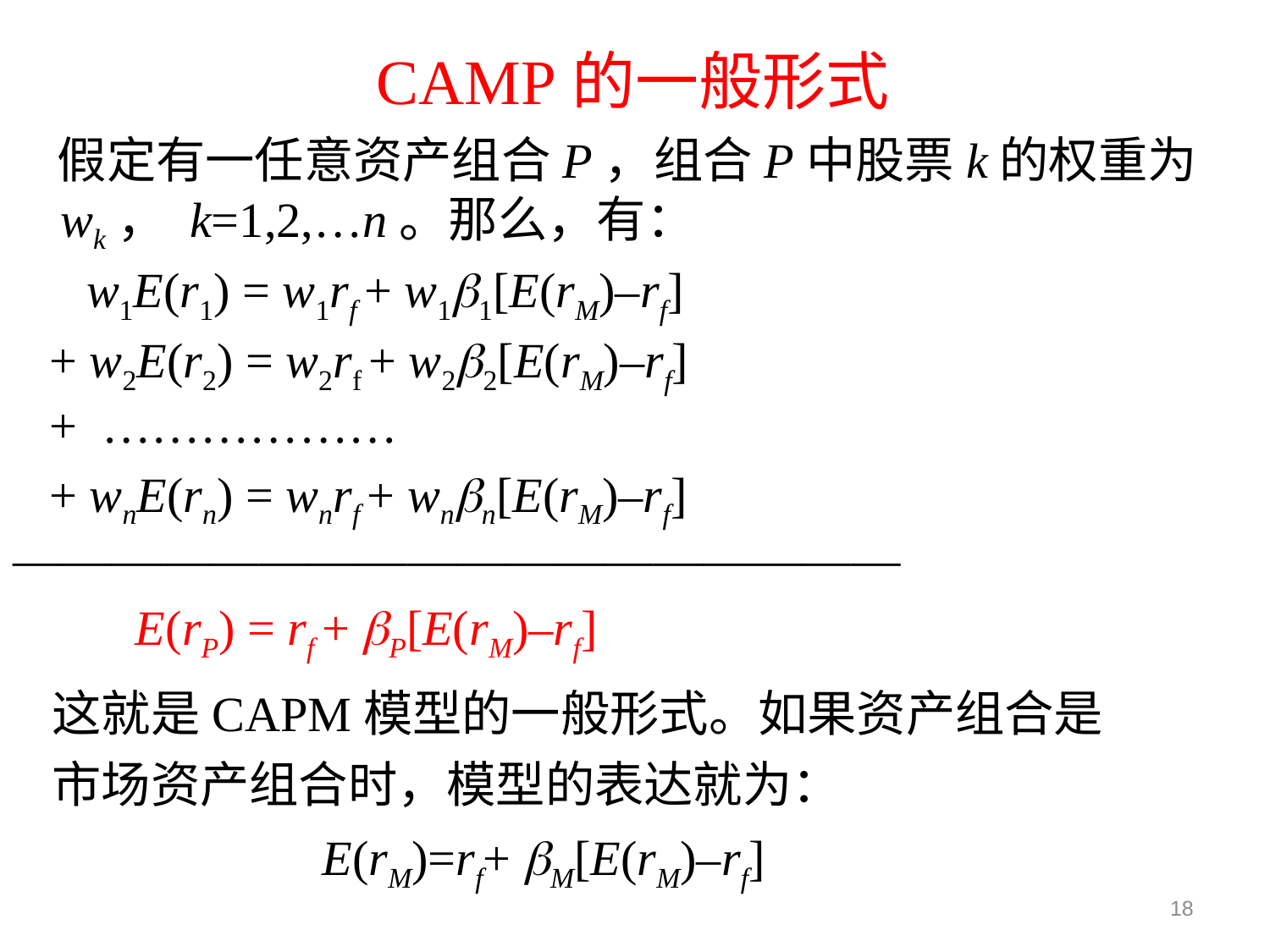

# CAMP的一般形式
   假定有一任意资产组合P，组合P中股票k的权重为wk， k=1,2,…n。那么，有：
      w1E(r1) = w1rf + w1β1[E(rM)–rf]
   + w2E(r2) = w2rf + w2β2[E(rM)–rf]
   +  ………………
   + wnE(rn) = wnrf + wnβn[E(rM)–rf]
——————————————————
          E(rP) = rf + βP[E(rM)–rf]
这就是CAPM模型的一般形式。如果资产组合是市场资产组合时，模型的表达就为：
                      E(rM)=rf+ βM[E(rM)–rf]
18